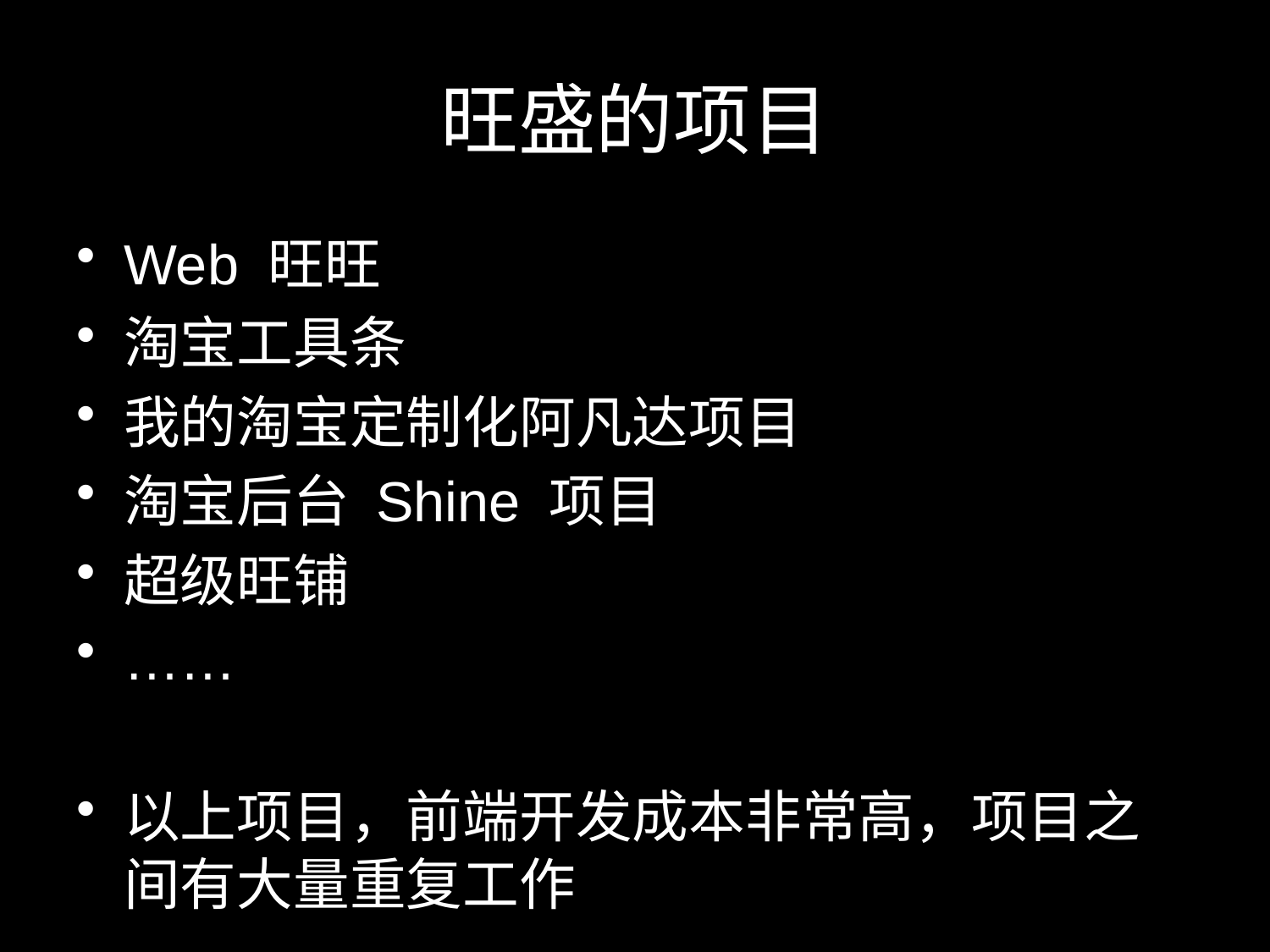

# 旺盛的项目
Web 旺旺
淘宝工具条
我的淘宝定制化阿凡达项目
淘宝后台 Shine 项目
超级旺铺
……

以上项目，前端开发成本非常高，项目之间有大量重复工作